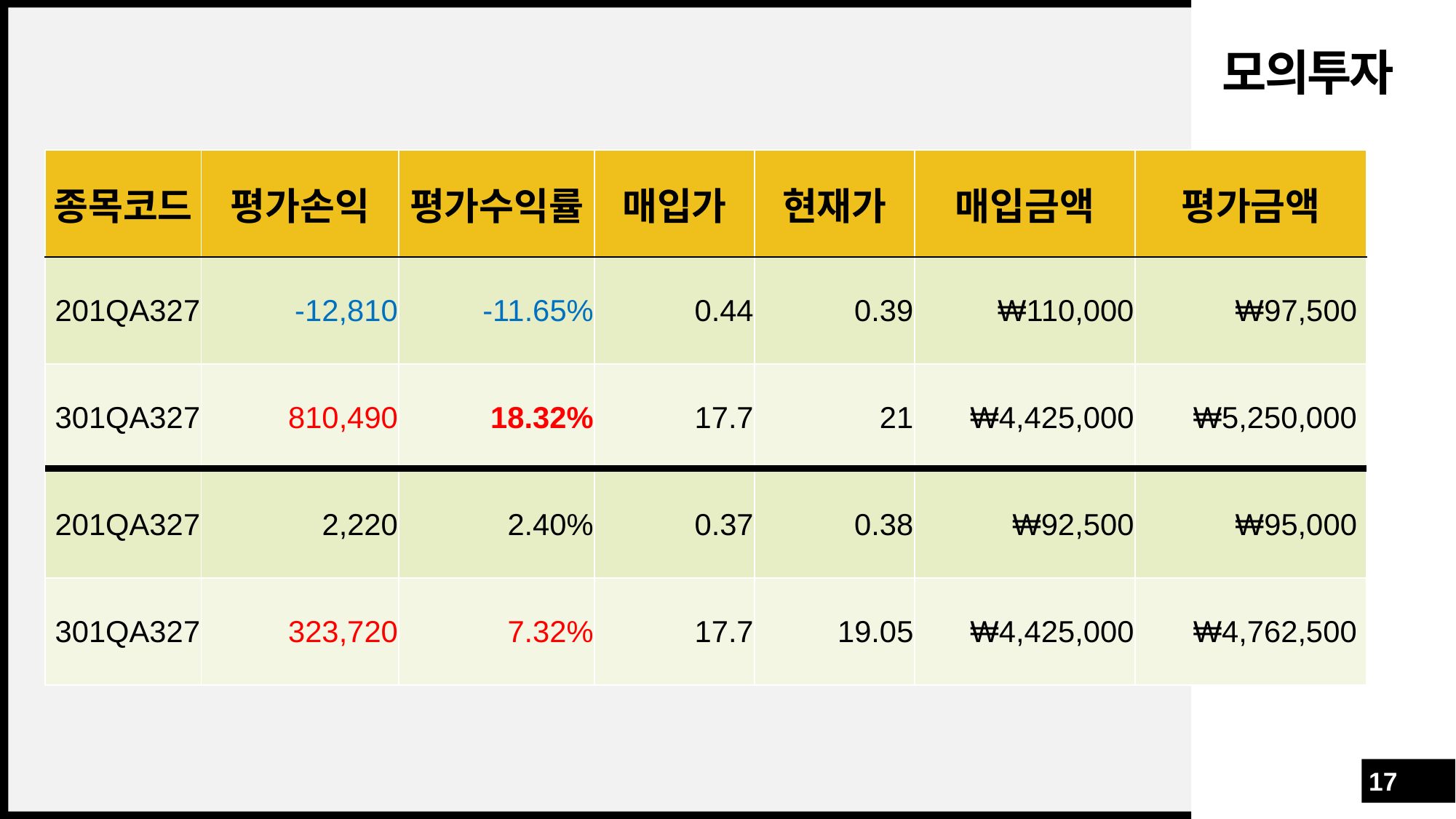

모의투자
| 종목코드 | 평가손익 | 평가수익률 | 매입가 | 현재가 | 매입금액 | 평가금액 |
| --- | --- | --- | --- | --- | --- | --- |
| 201QA327 | -12,810 | -11.65% | 0.44 | 0.39 | ₩110,000 | ₩97,500 |
| 301QA327 | 810,490 | 18.32% | 17.7 | 21 | ₩4,425,000 | ₩5,250,000 |
| 201QA327 | 2,220 | 2.40% | 0.37 | 0.38 | ₩92,500 | ₩95,000 |
| 301QA327 | 323,720 | 7.32% | 17.7 | 19.05 | ₩4,425,000 | ₩4,762,500 |

17